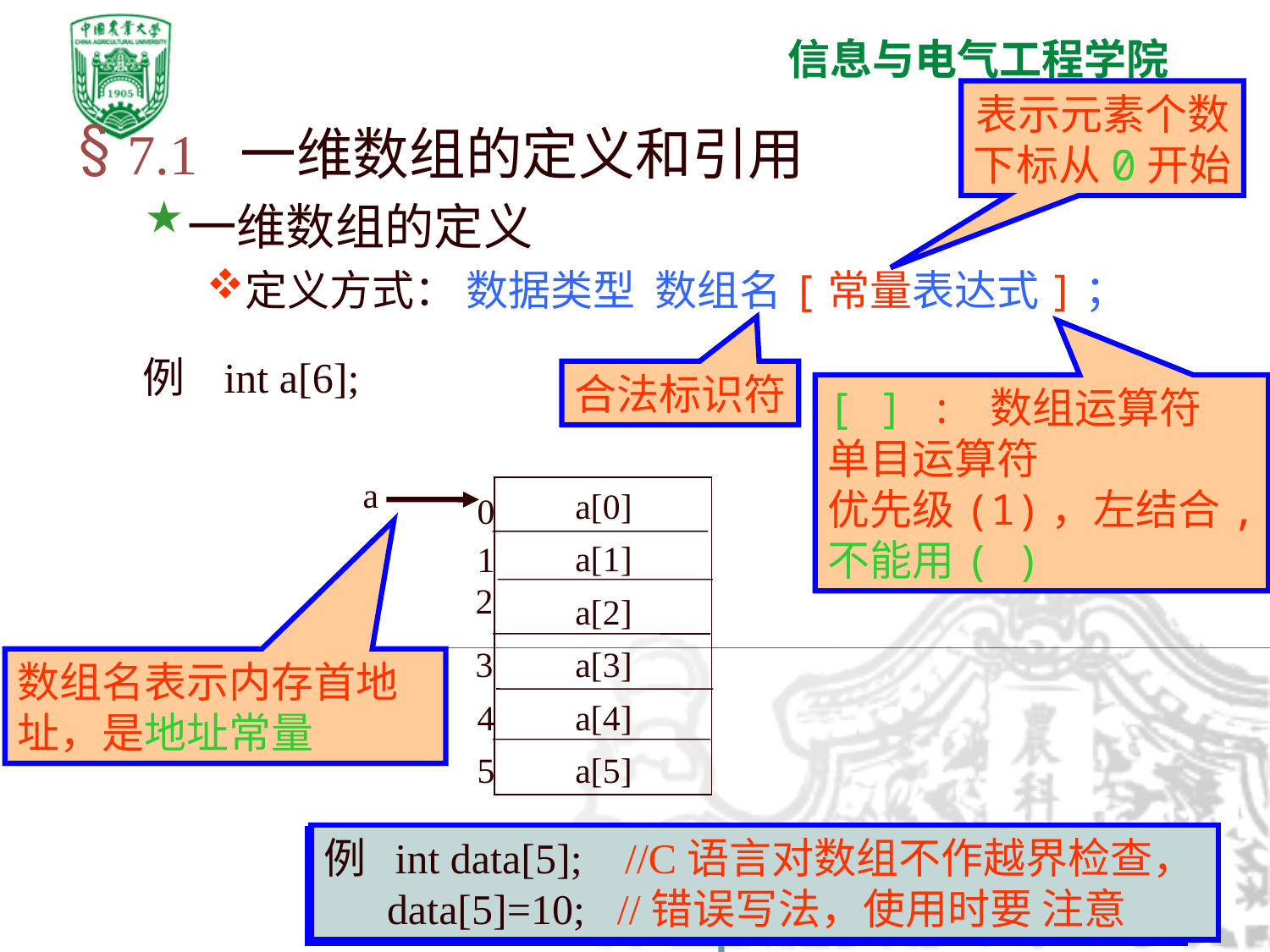

表示元素个数
下标从0开始
7.1  一维数组的定义和引用
一维数组的定义
定义方式： 数据类型  数组名[常量表达式]；
例   int a[6];

合法标识符
[ ] : 数组运算符
单目运算符
优先级(1)，左结合,
不能用( )
a

a[0]
0
a[1]
1

2

a[2]

3
a[3]
4

a[4]

5
a[5]

数组名表示内存首地址，是地址常量
例  int data[5];    //C语言对数组不作越界检查，
      data[5]=10;   //错误写法，使用时要 注意
例   int i=15;
       int data[i];     (×不能用变量定义数组维数)